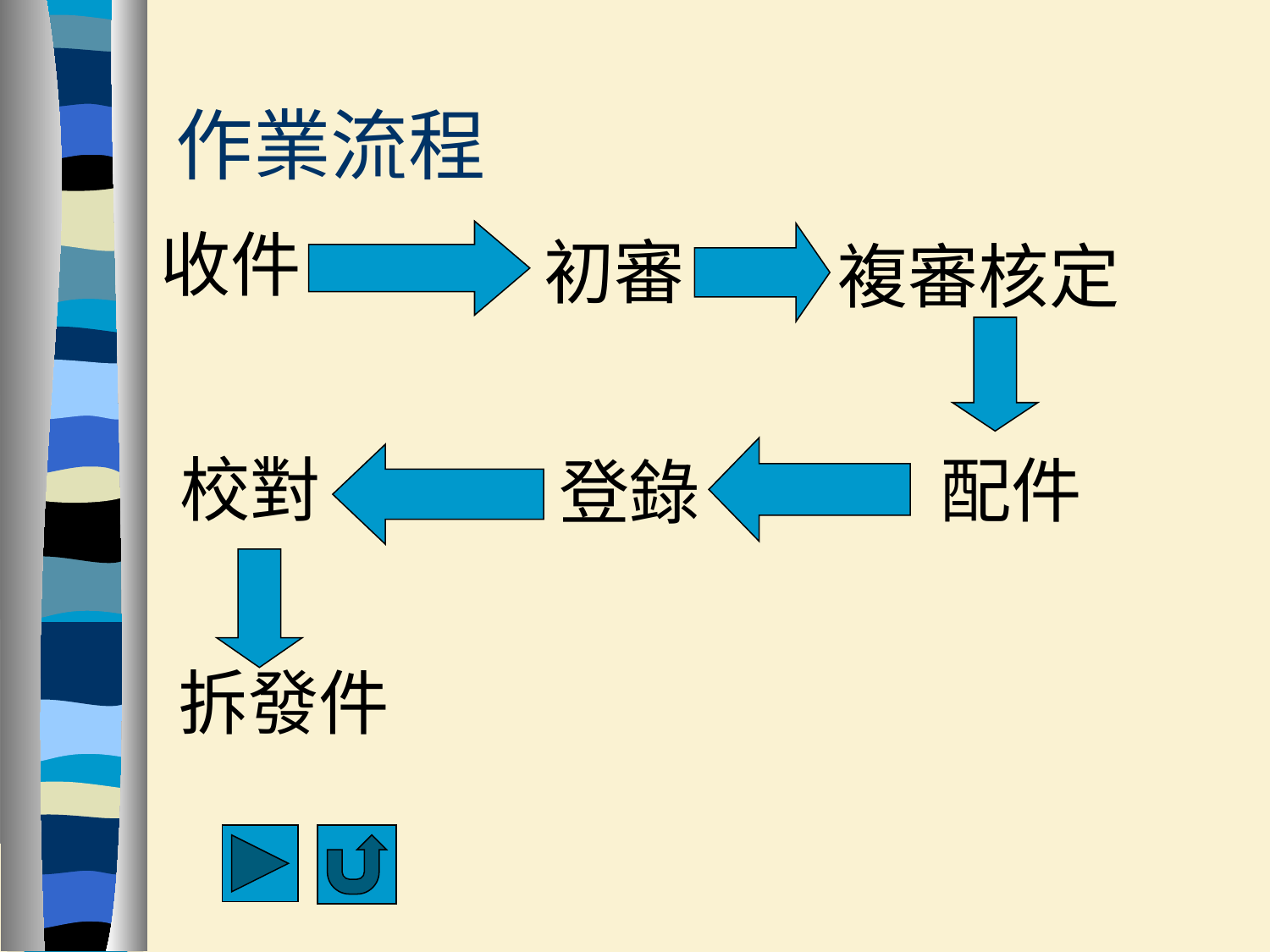

# 作業流程
收件

初審

複審核定

校對
配件
登錄

拆發件